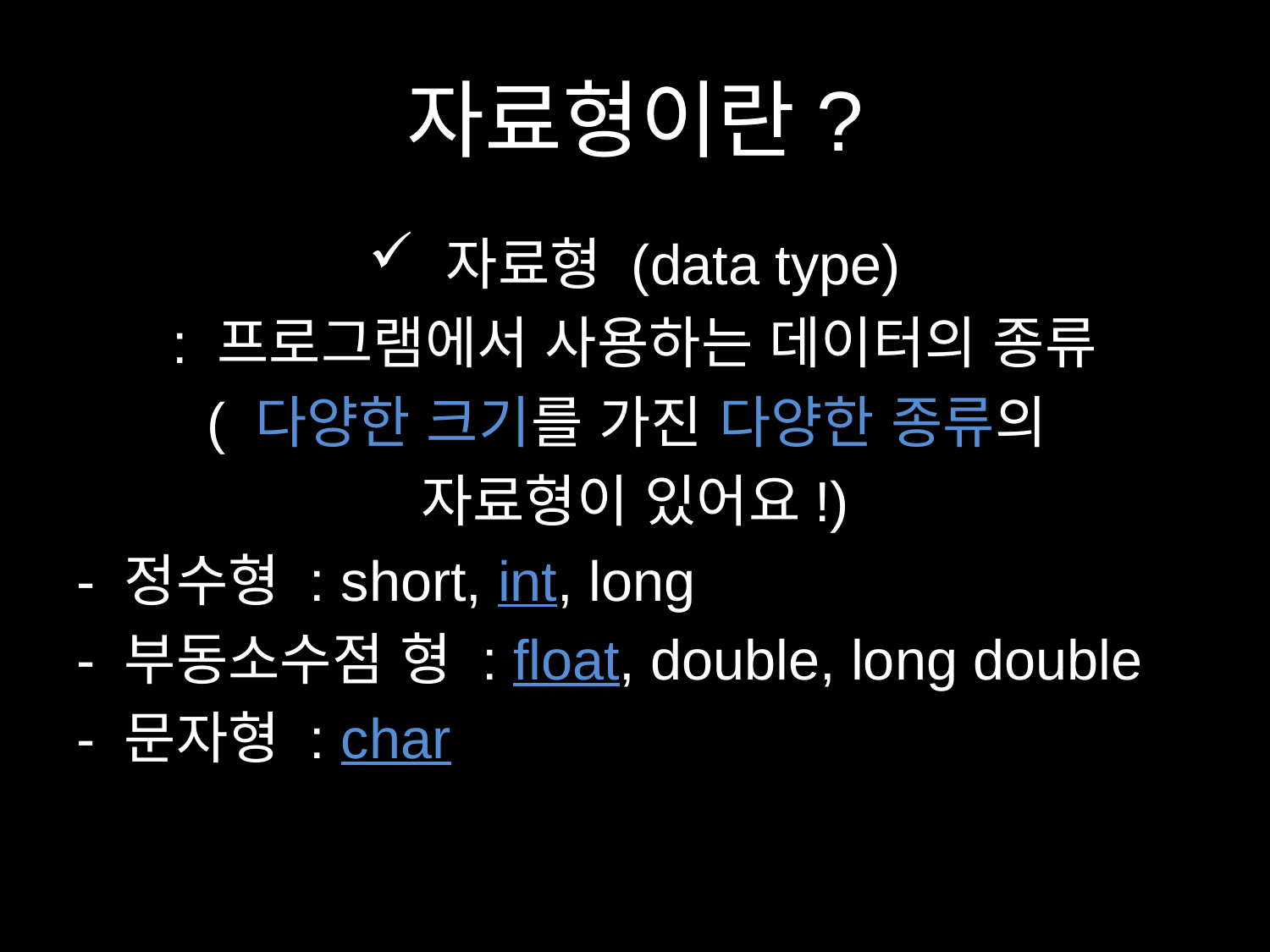

# 자료형이란?
 자료형 (data type)
: 프로그램에서 사용하는 데이터의 종류
( 다양한 크기를 가진 다양한 종류의
자료형이 있어요!)
- 정수형 : short, int, long
- 부동소수점 형 : float, double, long double
- 문자형 : char